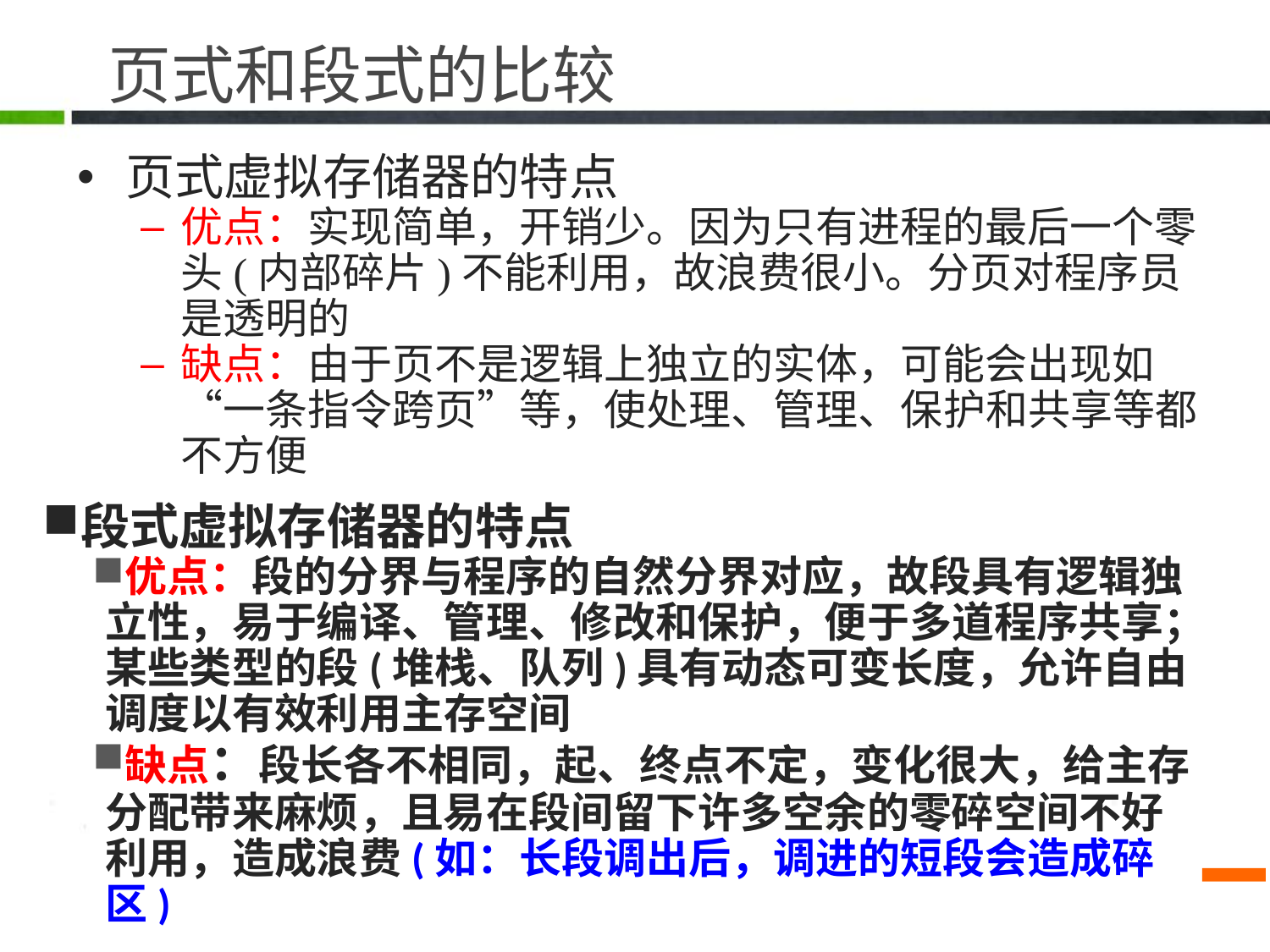

# 页式和段式的比较
页式虚拟存储器的特点
优点：实现简单，开销少。因为只有进程的最后一个零头(内部碎片)不能利用，故浪费很小。分页对程序员是透明的
缺点：由于页不是逻辑上独立的实体，可能会出现如“一条指令跨页”等，使处理、管理、保护和共享等都不方便
段式虚拟存储器的特点
优点：段的分界与程序的自然分界对应，故段具有逻辑独立性，易于编译、管理、修改和保护，便于多道程序共享；某些类型的段(堆栈、队列)具有动态可变长度，允许自由调度以有效利用主存空间
缺点：段长各不相同，起、终点不定，变化很大，给主存分配带来麻烦，且易在段间留下许多空余的零碎空间不好利用，造成浪费(如：长段调出后，调进的短段会造成碎区)